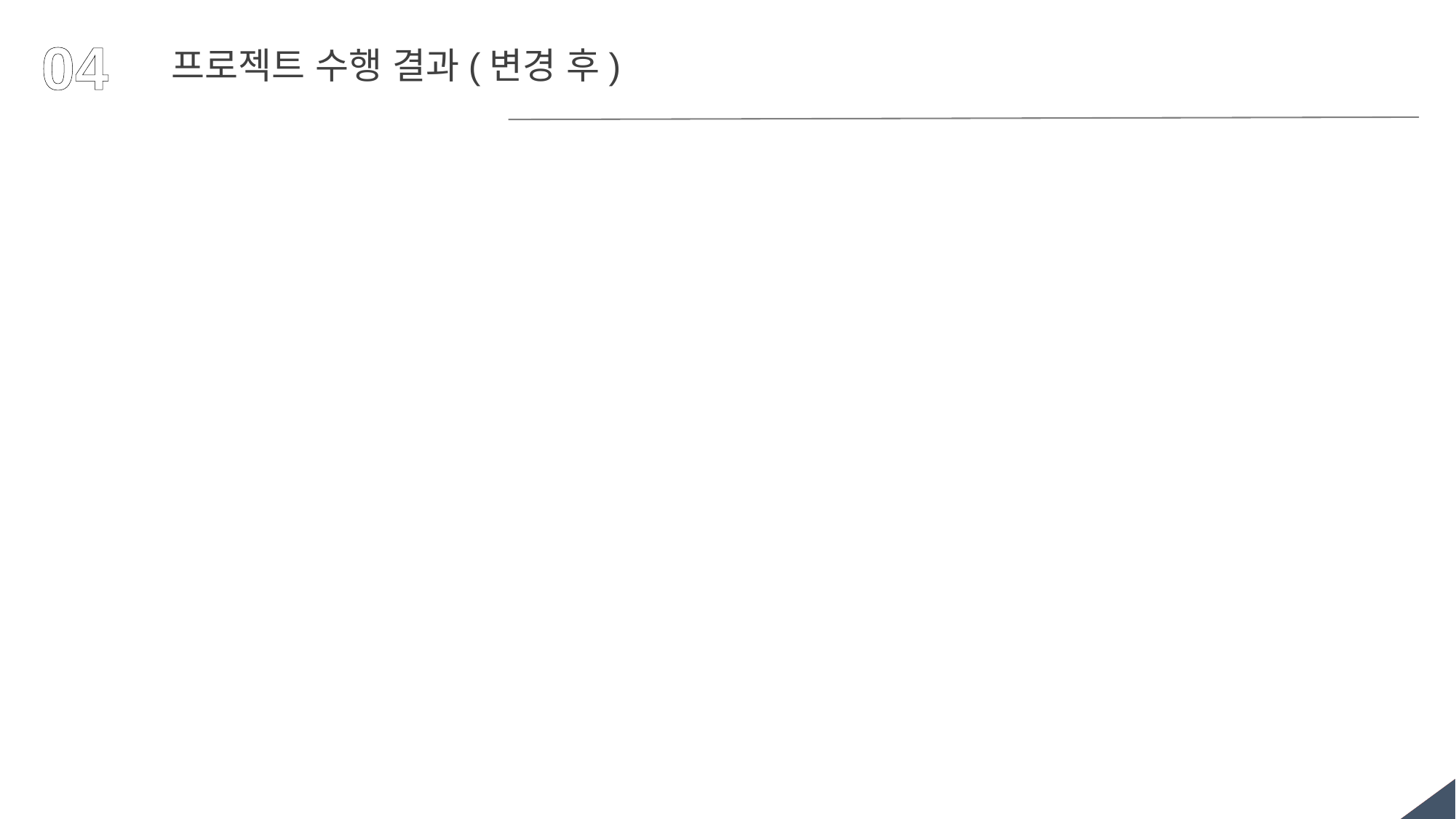

04
프로젝트 수행 결과(변경 후)
변경 전 회원가입 시 아이디가 중복 되어도 모든 정보를 입력 후 아이디가 중복되어 회원가입이 불가 했던 점을 아이디 및 다른 부분에서도 중복되는 부을 체크 하여 만약 회원가입을 원치 않았을 시 회원가입 실패 하게 만듬